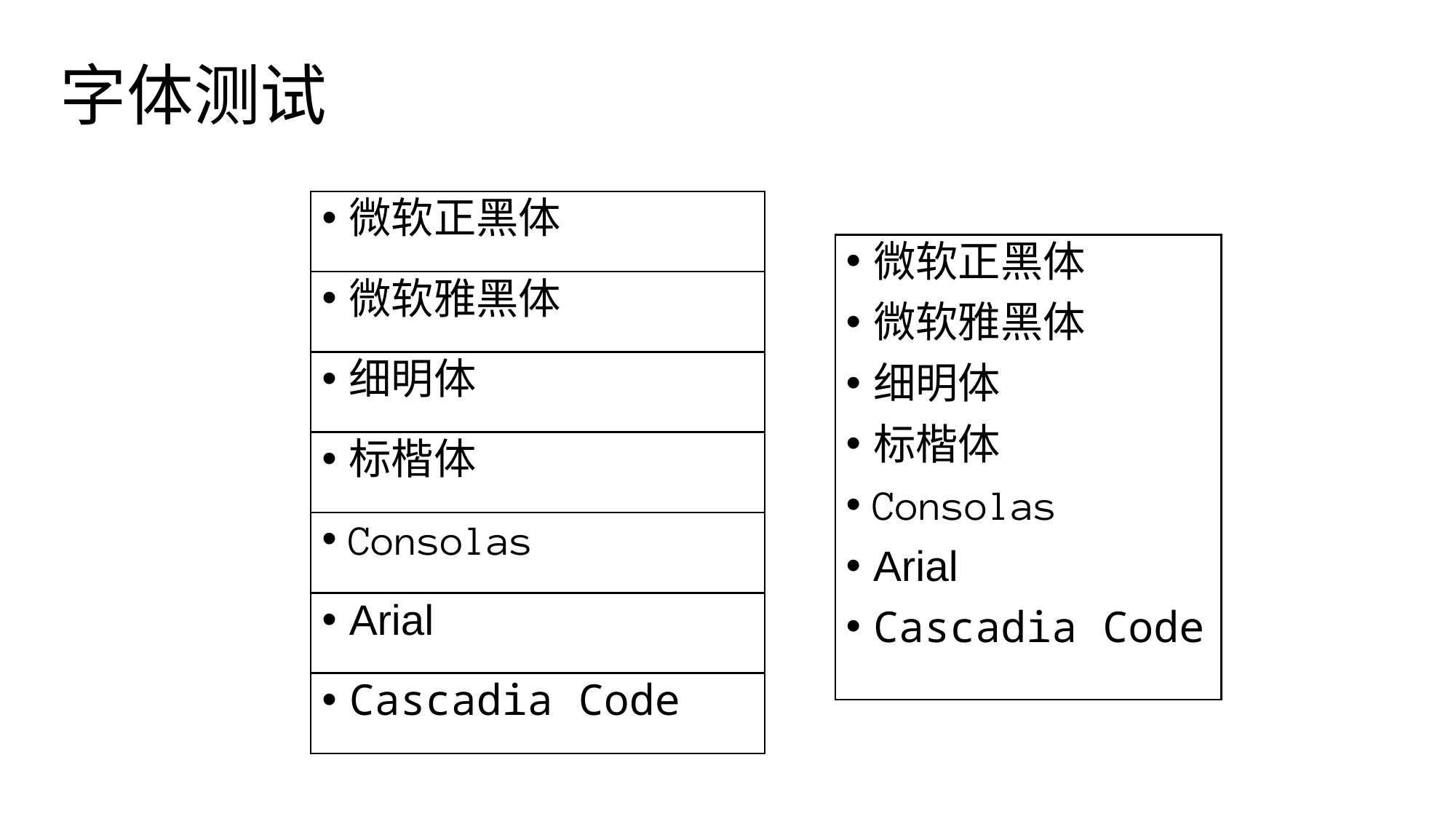

# 字体测试
微软正黑体
微软正黑体
微软雅黑体
细明体
标楷体
Consolas
Arial
Cascadia Code

微软雅黑体
细明体
标楷体
Consolas
Arial
Cascadia Code